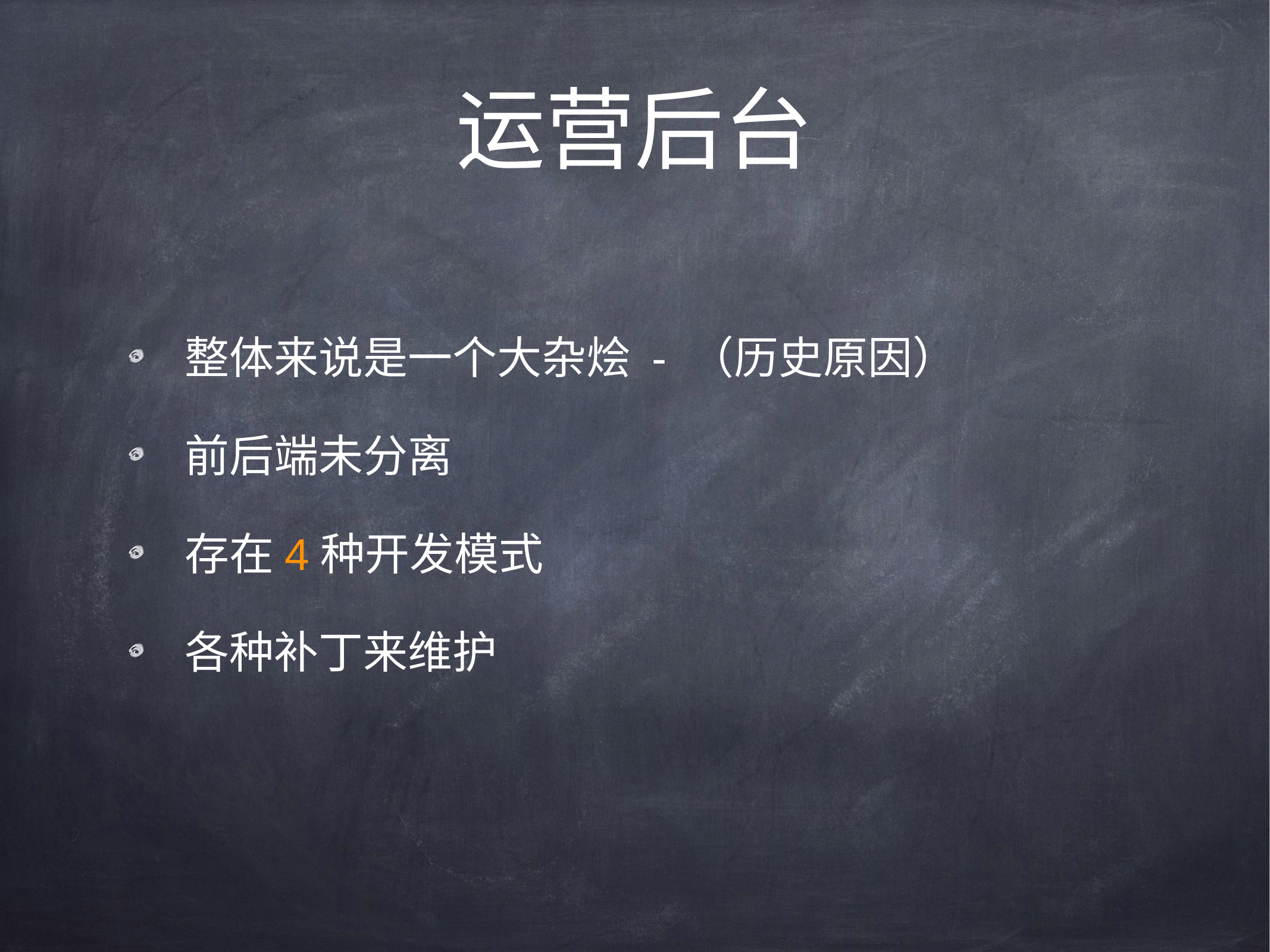

# 运营后台
整体来说是一个大杂烩 - （历史原因）
前后端未分离
存在4种开发模式
各种补丁来维护